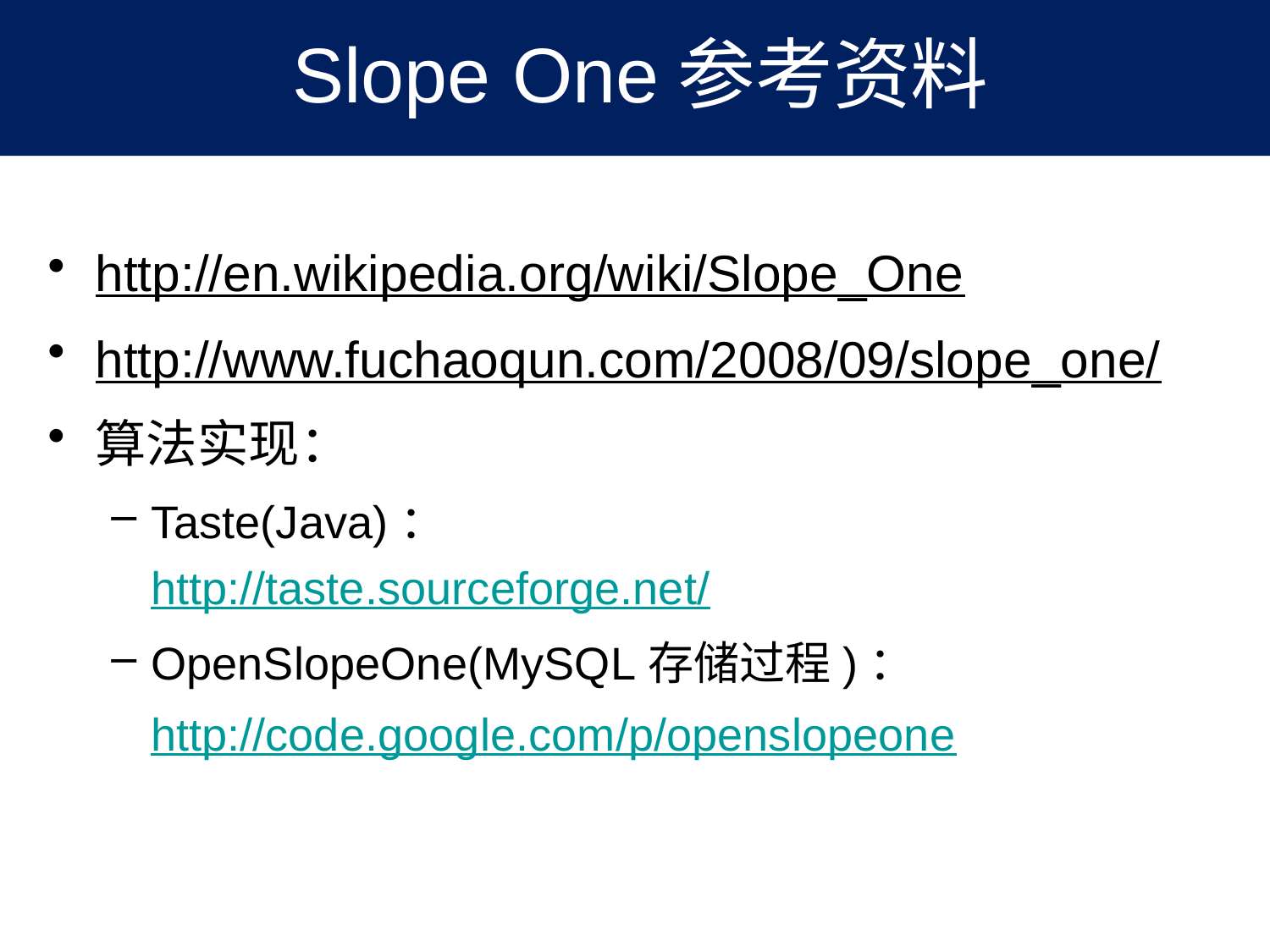

Slope One参考资料
http://en.wikipedia.org/wiki/Slope_One
http://www.fuchaoqun.com/2008/09/slope_one/
算法实现：
Taste(Java)：
http://taste.sourceforge.net/
OpenSlopeOne(MySQL存储过程)：http://code.google.com/p/openslopeone